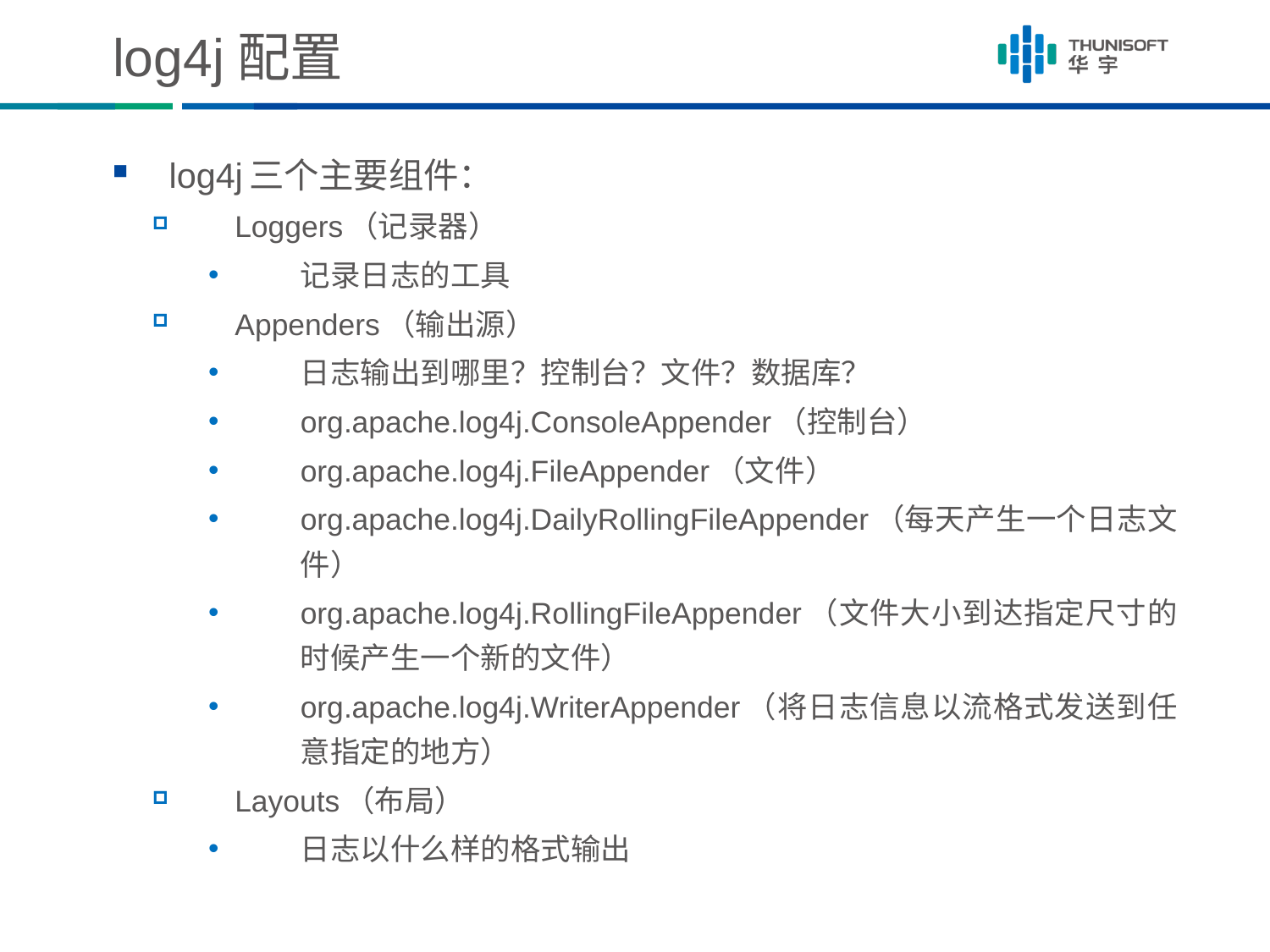

# log4j配置
log4j三个主要组件：
Loggers（记录器）
记录日志的工具
Appenders（输出源）
日志输出到哪里？控制台？文件？数据库？
org.apache.log4j.ConsoleAppender（控制台）
org.apache.log4j.FileAppender（文件）
org.apache.log4j.DailyRollingFileAppender（每天产生一个日志文件）
org.apache.log4j.RollingFileAppender（文件大小到达指定尺寸的时候产生一个新的文件）
org.apache.log4j.WriterAppender（将日志信息以流格式发送到任意指定的地方）
Layouts（布局）
日志以什么样的格式输出

19